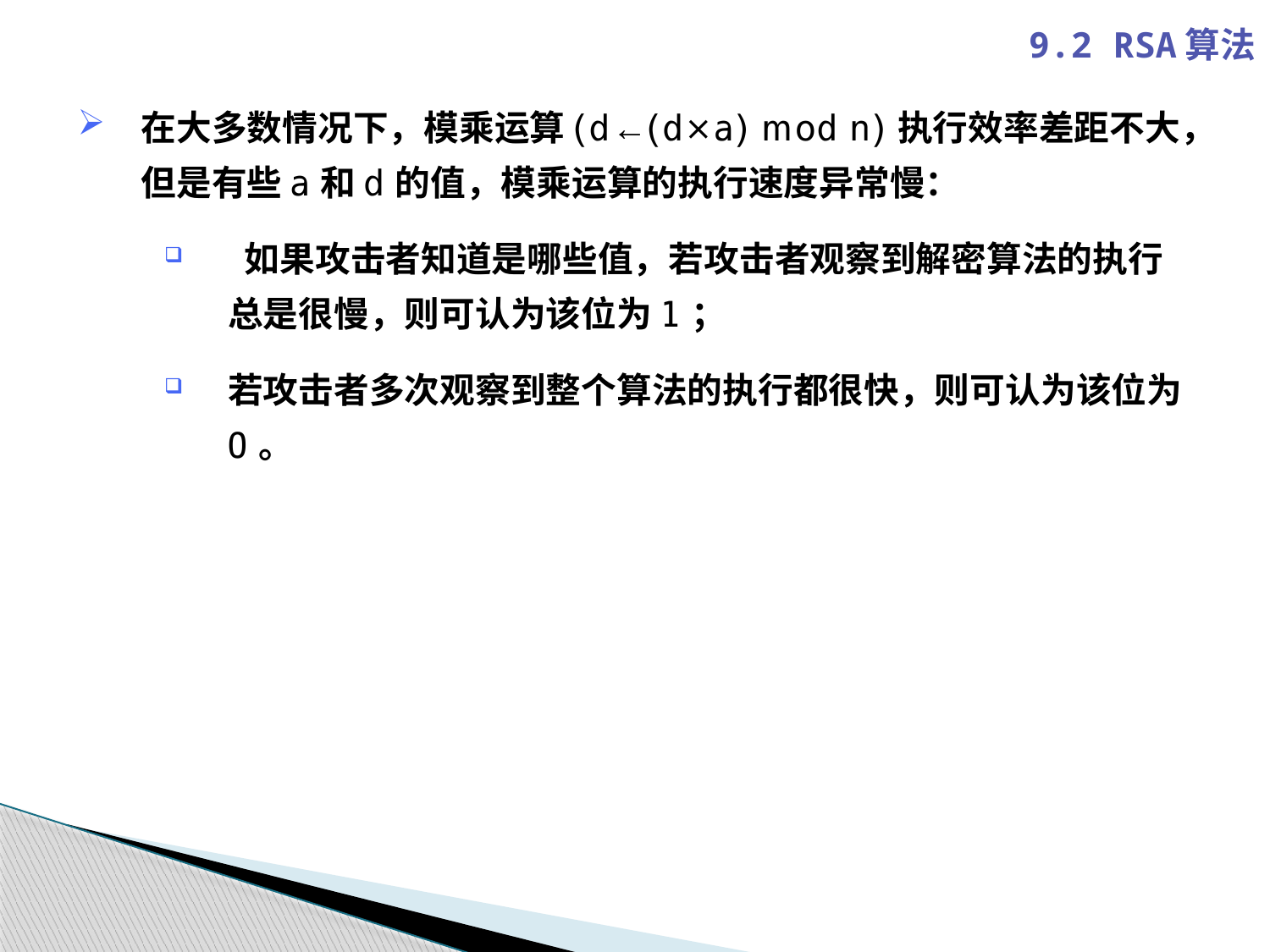

9.2 RSA算法
在大多数情况下，模乘运算(d←(d×a) mod n)执行效率差距不大，但是有些a和d的值，模乘运算的执行速度异常慢：
 如果攻击者知道是哪些值，若攻击者观察到解密算法的执行总是很慢，则可认为该位为1；
若攻击者多次观察到整个算法的执行都很快，则可认为该位为0。